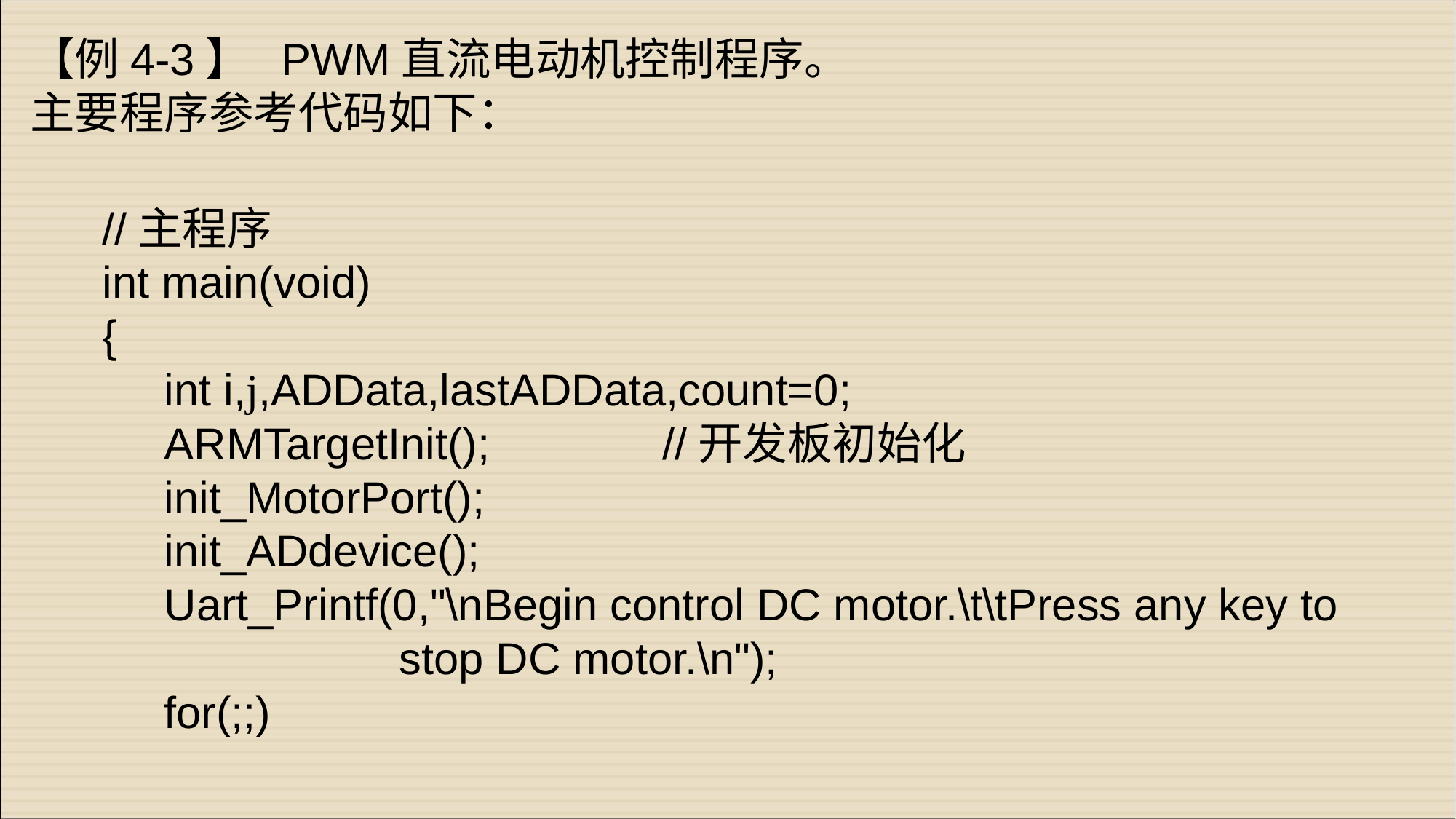

【例4-3】  PWM直流电动机控制程序。
主要程序参考代码如下：
//主程序
int main(void)
{
     int i,j,ADData,lastADData,count=0;
     ARMTargetInit();	          //开发板初始化
     init_MotorPort();
     init_ADdevice();
     Uart_Printf(0,"\nBegin control DC motor.\t\tPress any key to
                        stop DC motor.\n");
     for(;;)